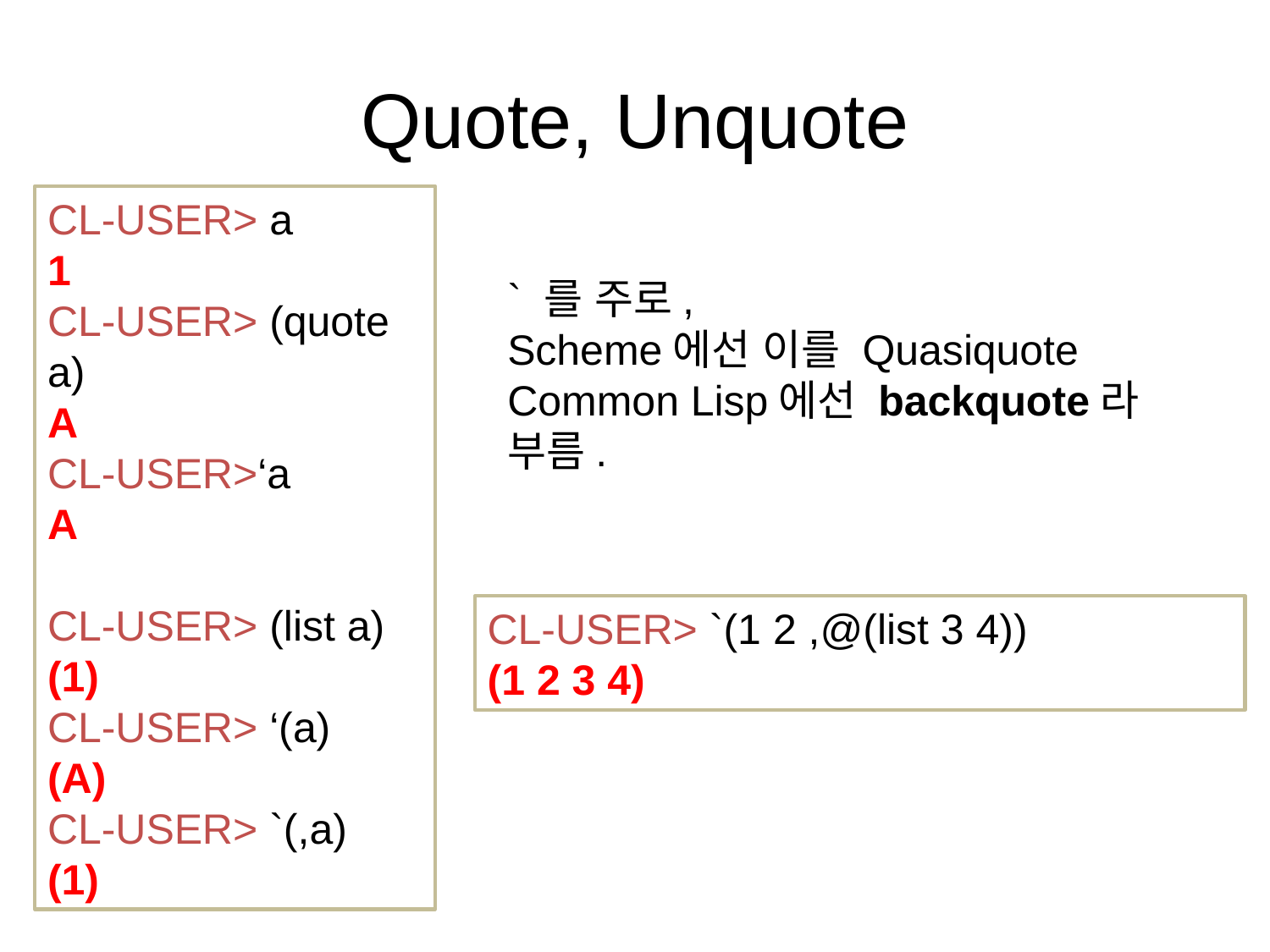

# Quote, Unquote
CL-USER> a
1
CL-USER> (quote a)
A
CL-USER>‘a
A

CL-USER> (list a)
(1)
CL-USER> ‘(a)
(A)
CL-USER> `(,a)
(1)
` 를 주로,
Scheme에선 이를 Quasiquote
Common Lisp에선 backquote라 부름.
CL-USER> `(1 2 ,@(list 3 4))
(1 2 3 4)